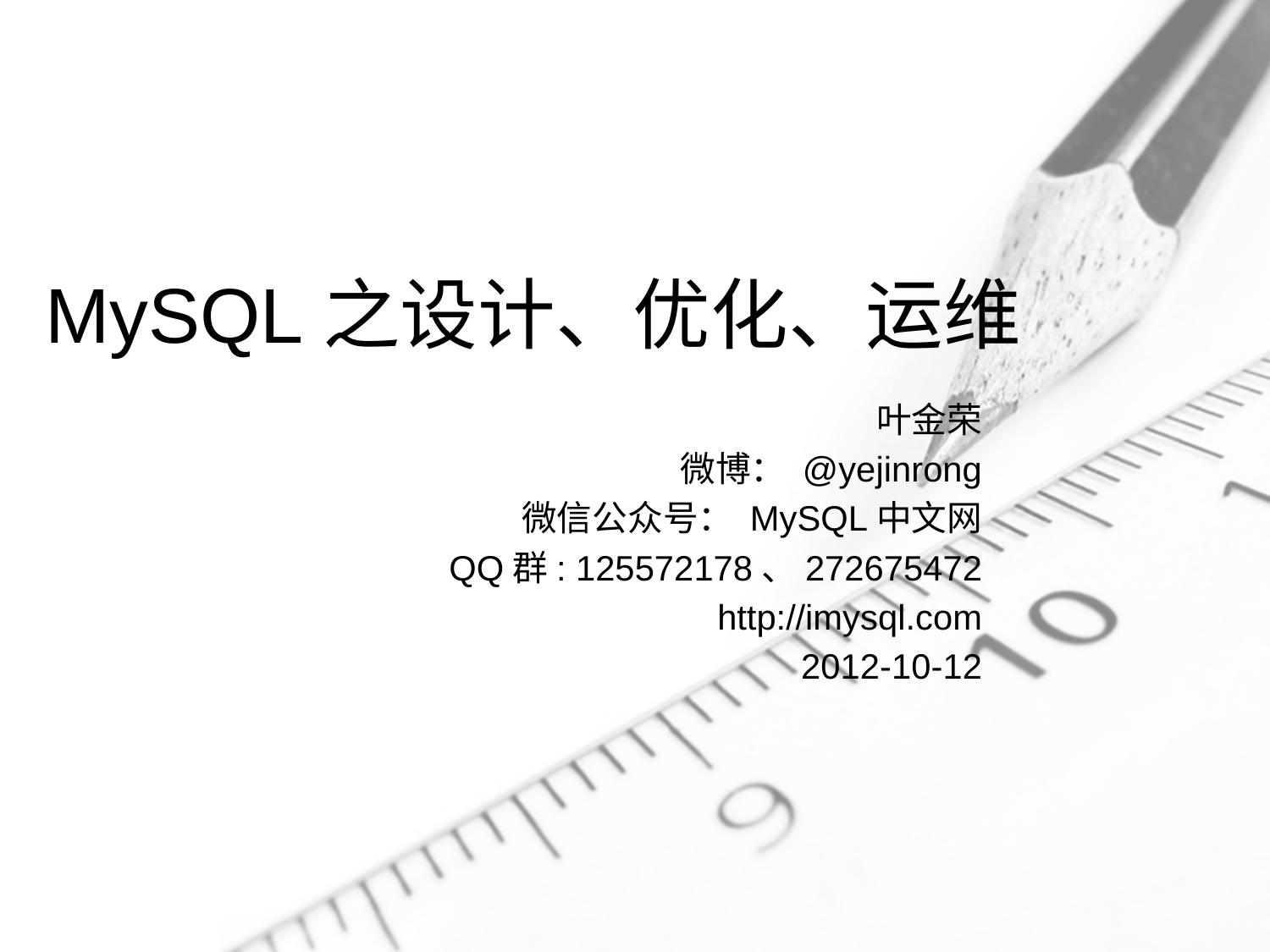

# MySQL之设计、优化、运维
叶金荣
微博： @yejinrong
微信公众号： MySQL中文网
QQ群: 125572178、272675472
http://imysql.com
2012-10-12